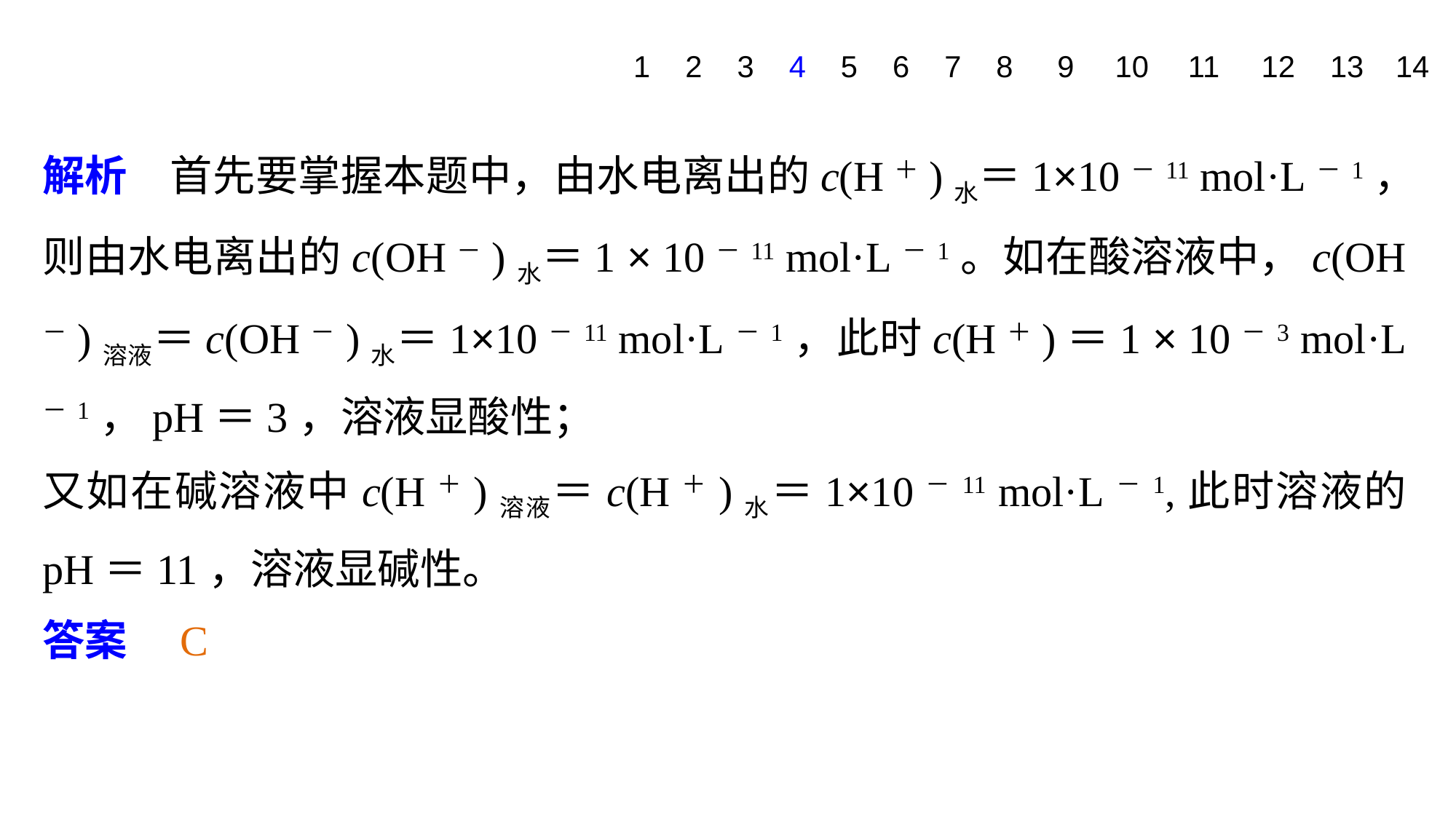

1
2
3
4
5
6
7
8
9
10
11
12
13
14
解析　首先要掌握本题中，由水电离出的c(H＋)水＝1×10－11 mol·L－1，则由水电离出的c(OH－)水＝1 × 10－11 mol·L－1。如在酸溶液中，c(OH－)溶液＝c(OH－)水＝1×10－11 mol·L－1，此时c(H＋)＝1 × 10－3 mol·L－1，pH＝3，溶液显酸性；
又如在碱溶液中c(H＋)溶液＝c(H＋)水＝1×10－11 mol·L－1,此时溶液的pH＝11，溶液显碱性。
答案　C